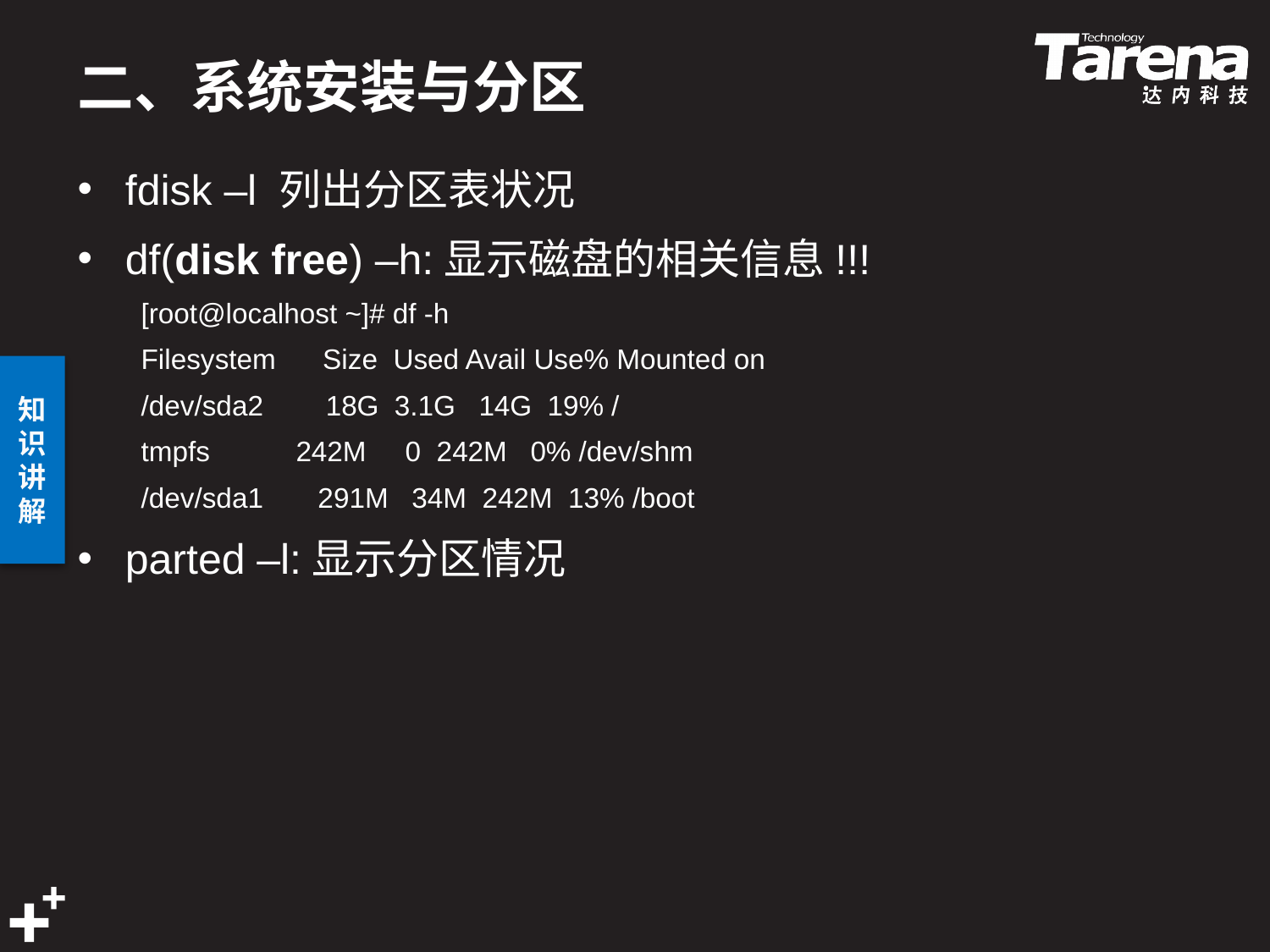

# 二、系统安装与分区
fdisk –l 列出分区表状况
df(disk free) –h:显示磁盘的相关信息!!!
[root@localhost ~]# df -h
Filesystem      Size  Used Avail Use% Mounted on
/dev/sda2        18G  3.1G   14G  19% /
tmpfs           242M     0  242M   0% /dev/shm
/dev/sda1       291M   34M  242M  13% /boot
parted –l:显示分区情况